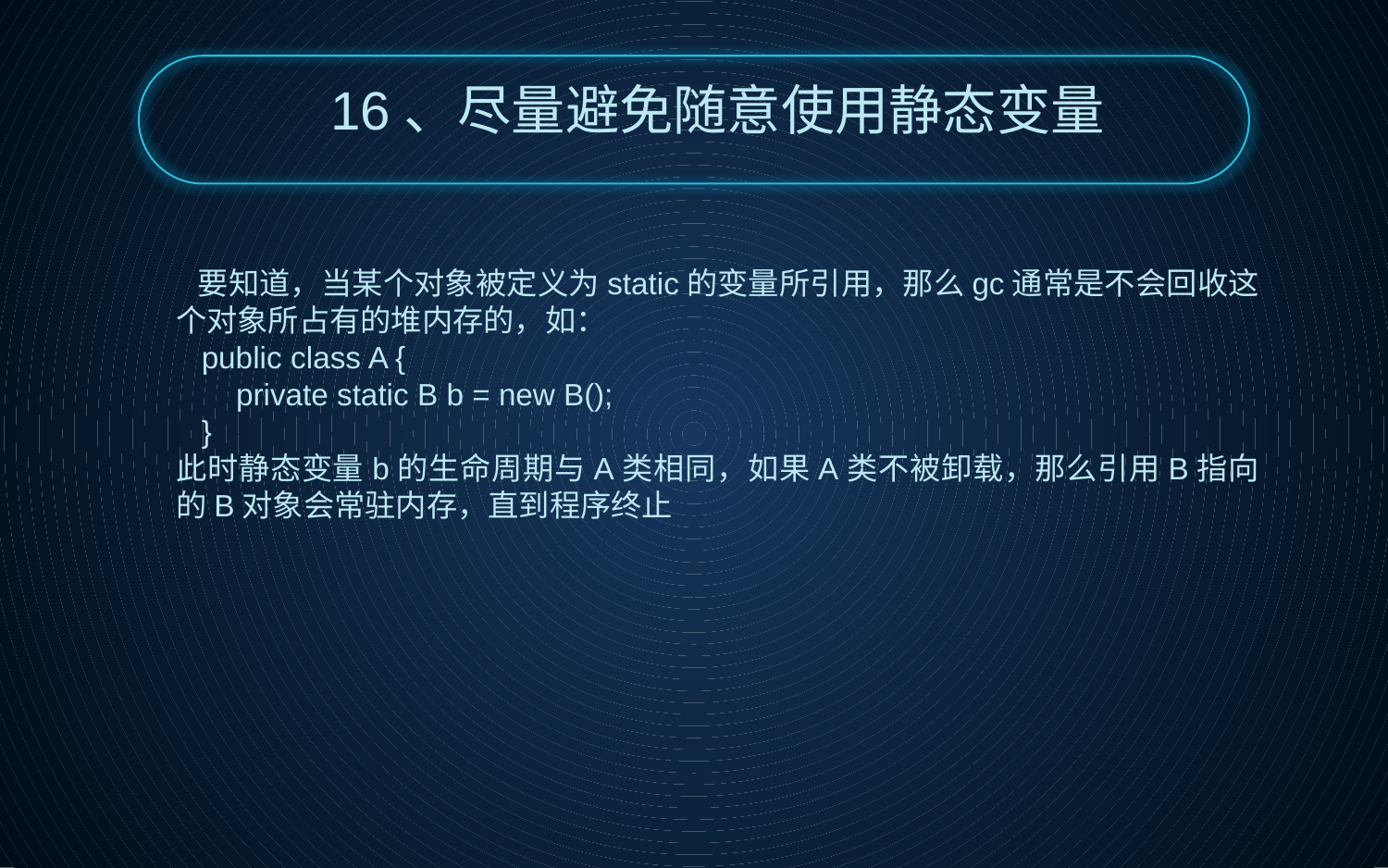

16、尽量避免随意使用静态变量

  要知道，当某个对象被定义为static的变量所引用，那么gc通常是不会回收这个对象所占有的堆内存的，如：
   public class A {
       private static B b = new B();
   }
此时静态变量b的生命周期与A类相同，如果A类不被卸载，那么引用B指向的B对象会常驻内存，直到程序终止